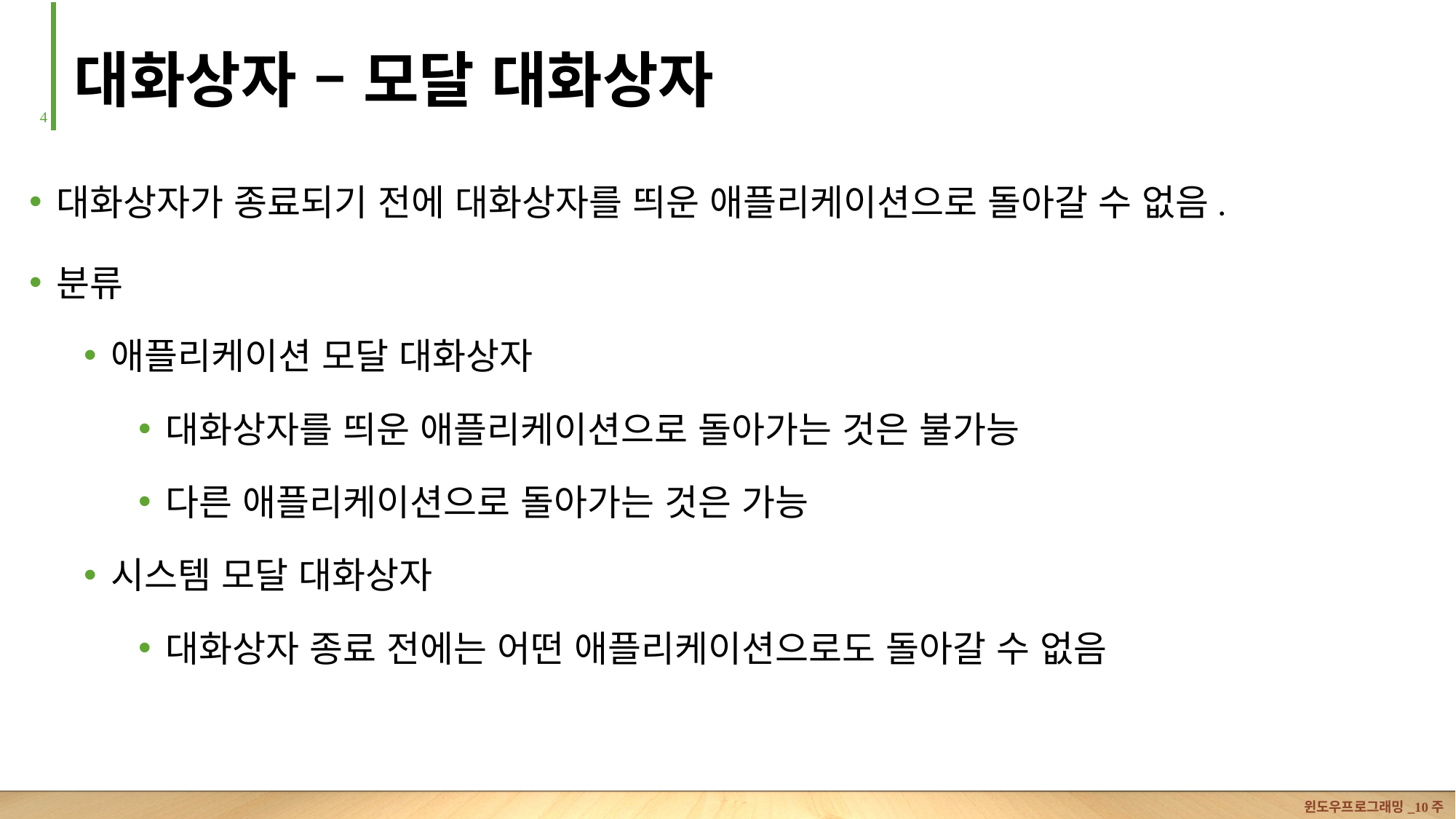

# 대화상자 – 모달 대화상자
4
대화상자가 종료되기 전에 대화상자를 띄운 애플리케이션으로 돌아갈 수 없음.
분류
애플리케이션 모달 대화상자
대화상자를 띄운 애플리케이션으로 돌아가는 것은 불가능
다른 애플리케이션으로 돌아가는 것은 가능
시스템 모달 대화상자
대화상자 종료 전에는 어떤 애플리케이션으로도 돌아갈 수 없음
윈도우프로그래밍_10주